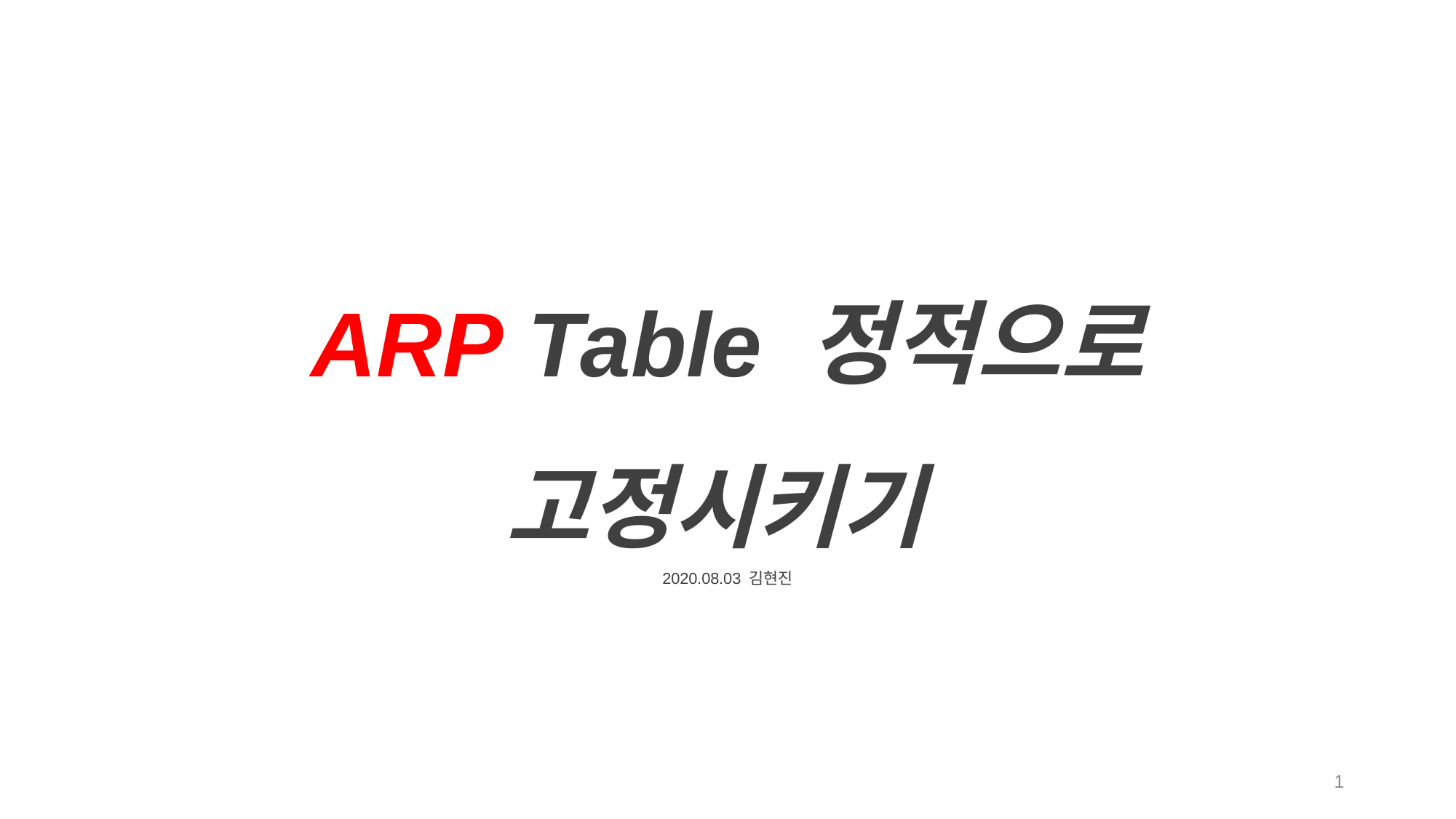

ARP Table 정적으로 고정시키기
2020.08.03 김현진
1